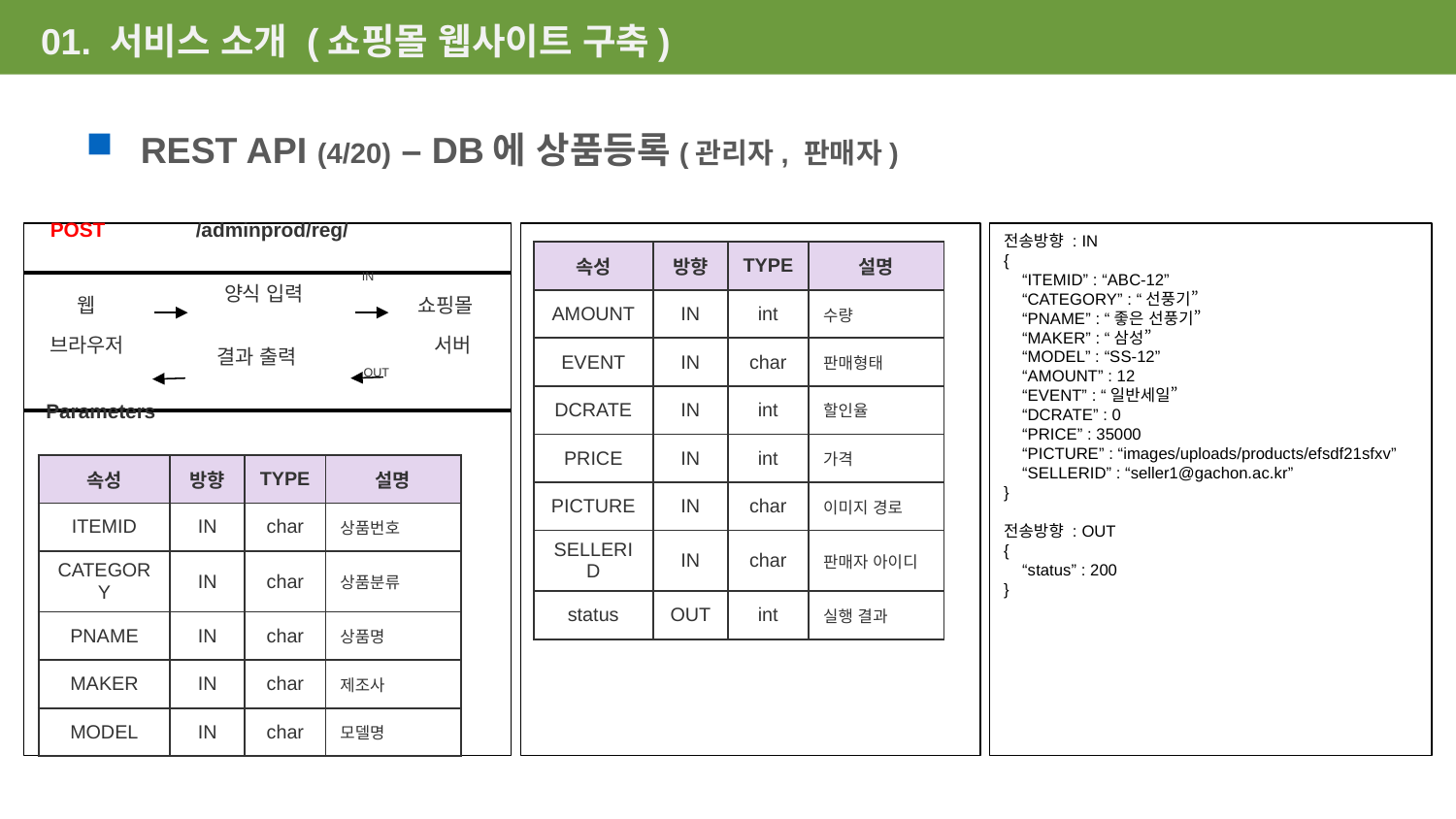

01. 서비스 소개 (쇼핑몰 웹사이트 구축)
REST API (4/20) – DB에 상품등록(관리자, 판매자)
POST	/adminprod/reg/

전송방향 : IN
{
    “ITEMID” : “ABC-12”
    “CATEGORY” : “선풍기”
    “PNAME” : “좋은 선풍기”
    “MAKER” : “삼성”
    “MODEL” : “SS-12”
    “AMOUNT” : 12
    “EVENT” : “일반세일”
    “DCRATE” : 0
    “PRICE” : 35000
    “PICTURE” : “images/uploads/products/efsdf21sfxv”
    “SELLERID” : “seller1@gachon.ac.kr”
}

전송방향 : OUT
{
    “status” : 200
}

| 속성 | 방향 | TYPE | 설명 |
| --- | --- | --- | --- |
| AMOUNT | IN | int | 수량 |
| EVENT | IN | char | 판매형태 |
| DCRATE | IN | int | 할인율 |
| PRICE | IN | int | 가격 |
| PICTURE | IN | char | 이미지 경로 |
| SELLERID | IN | char | 판매자 아이디 |
| status | OUT | int | 실행 결과 |
IN
양식 입력
    웹
브라우저
쇼핑몰
  서버
결과 출력
OUT
Parameters
| 속성 | 방향 | TYPE | 설명 |
| --- | --- | --- | --- |
| ITEMID | IN | char | 상품번호 |
| CATEGORY | IN | char | 상품분류 |
| PNAME | IN | char | 상품명 |
| MAKER | IN | char | 제조사 |
| MODEL | IN | char | 모델명 |